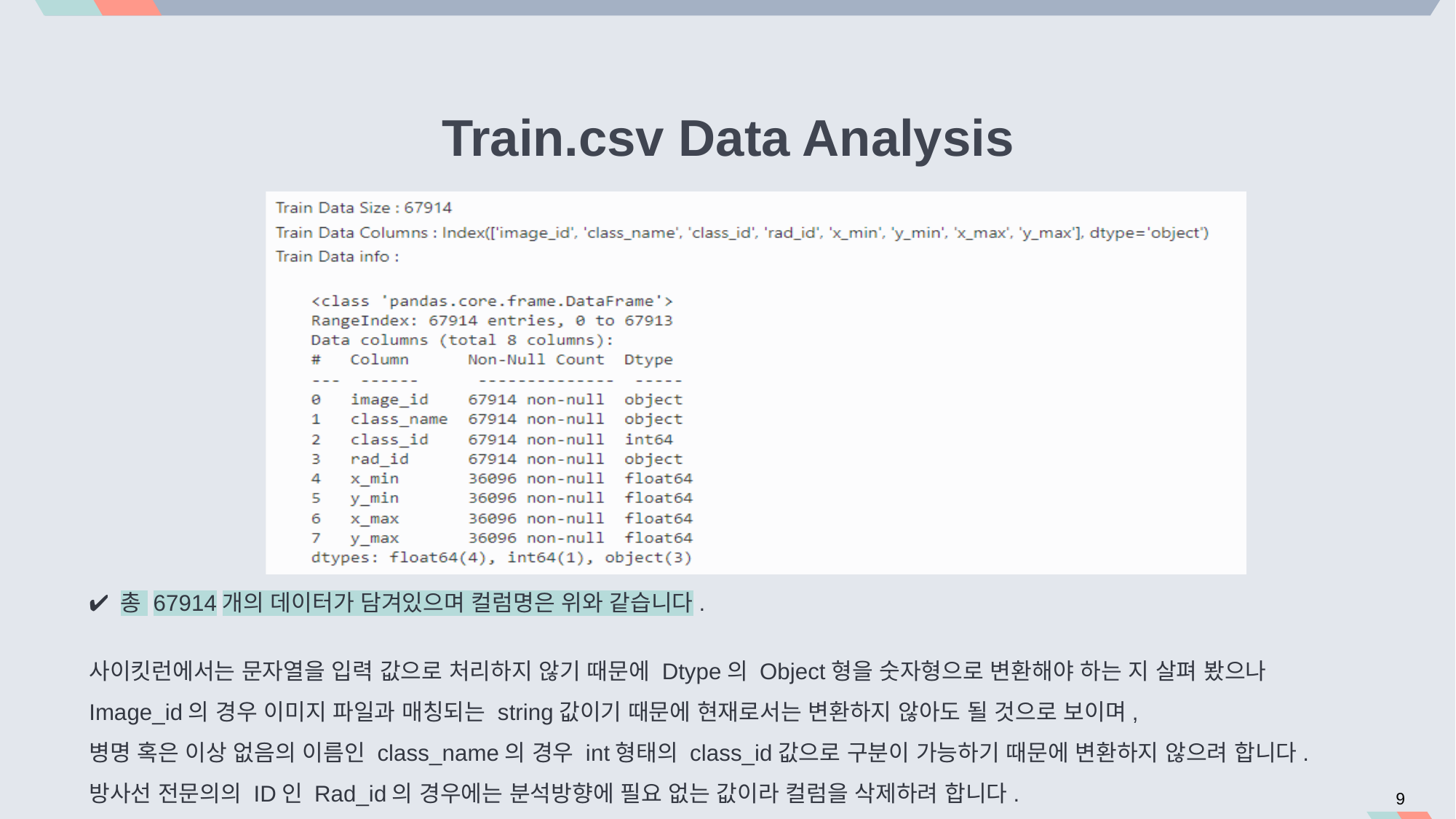

# Train.csv Data Analysis

✔ 총 67914개의 데이터가 담겨있으며 컬럼명은 위와 같습니다.

사이킷런에서는 문자열을 입력 값으로 처리하지 않기 때문에 Dtype의 Object형을 숫자형으로 변환해야 하는 지 살펴 봤으나
Image_id의 경우 이미지 파일과 매칭되는 string값이기 때문에 현재로서는 변환하지 않아도 될 것으로 보이며,
병명 혹은 이상 없음의 이름인 class_name의 경우 int형태의 class_id값으로 구분이 가능하기 때문에 변환하지 않으려 합니다.
방사선 전문의의 ID인 Rad_id의 경우에는 분석방향에 필요 없는 값이라 컬럼을 삭제하려 합니다.